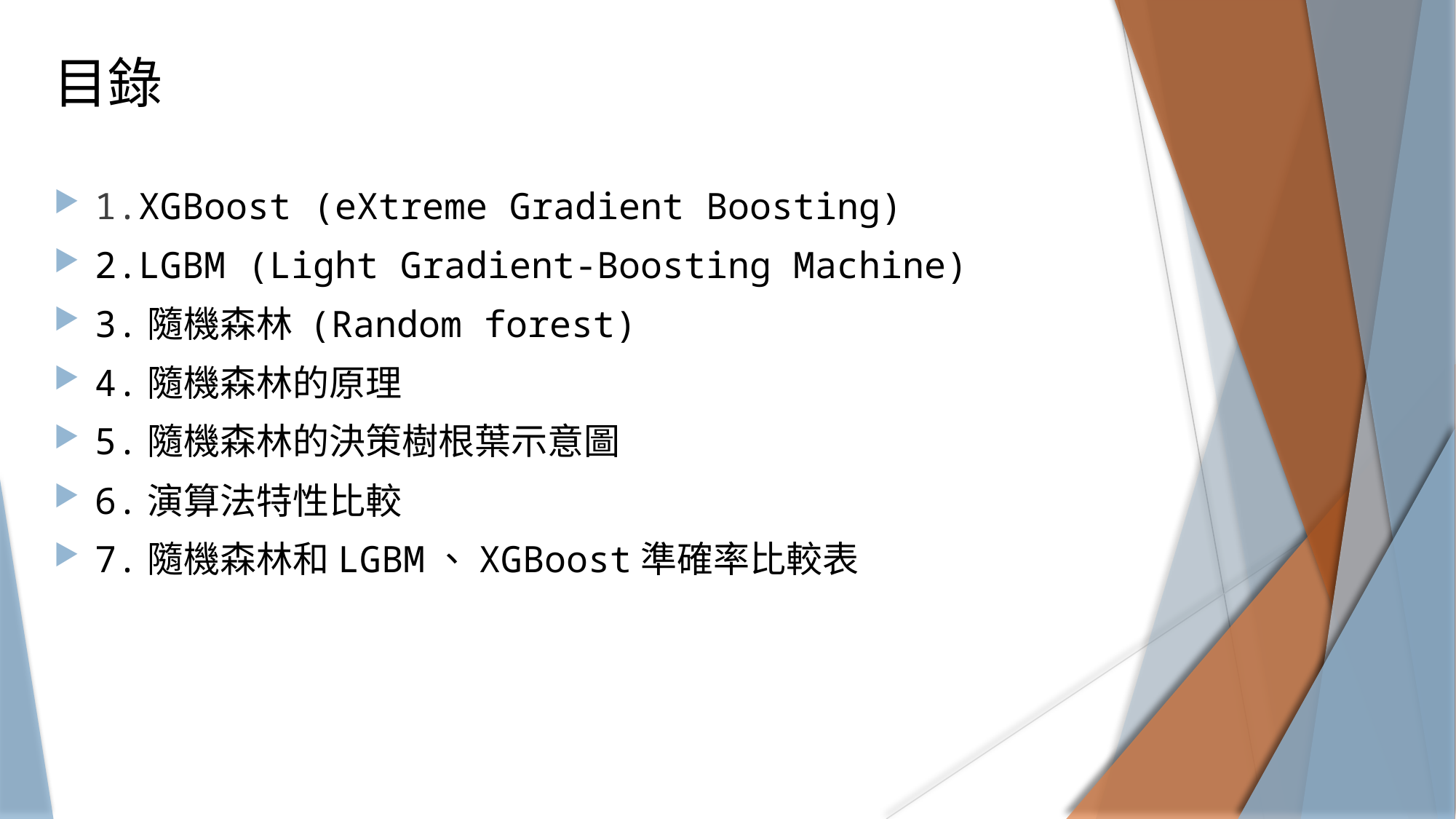

# 目錄
1.XGBoost (eXtreme Gradient Boosting)
2.LGBM (Light Gradient-Boosting Machine)
3.隨機森林 (Random forest)
4.隨機森林的原理
5.隨機森林的決策樹根葉示意圖
6.演算法特性比較
7.隨機森林和LGBM、XGBoost準確率比較表